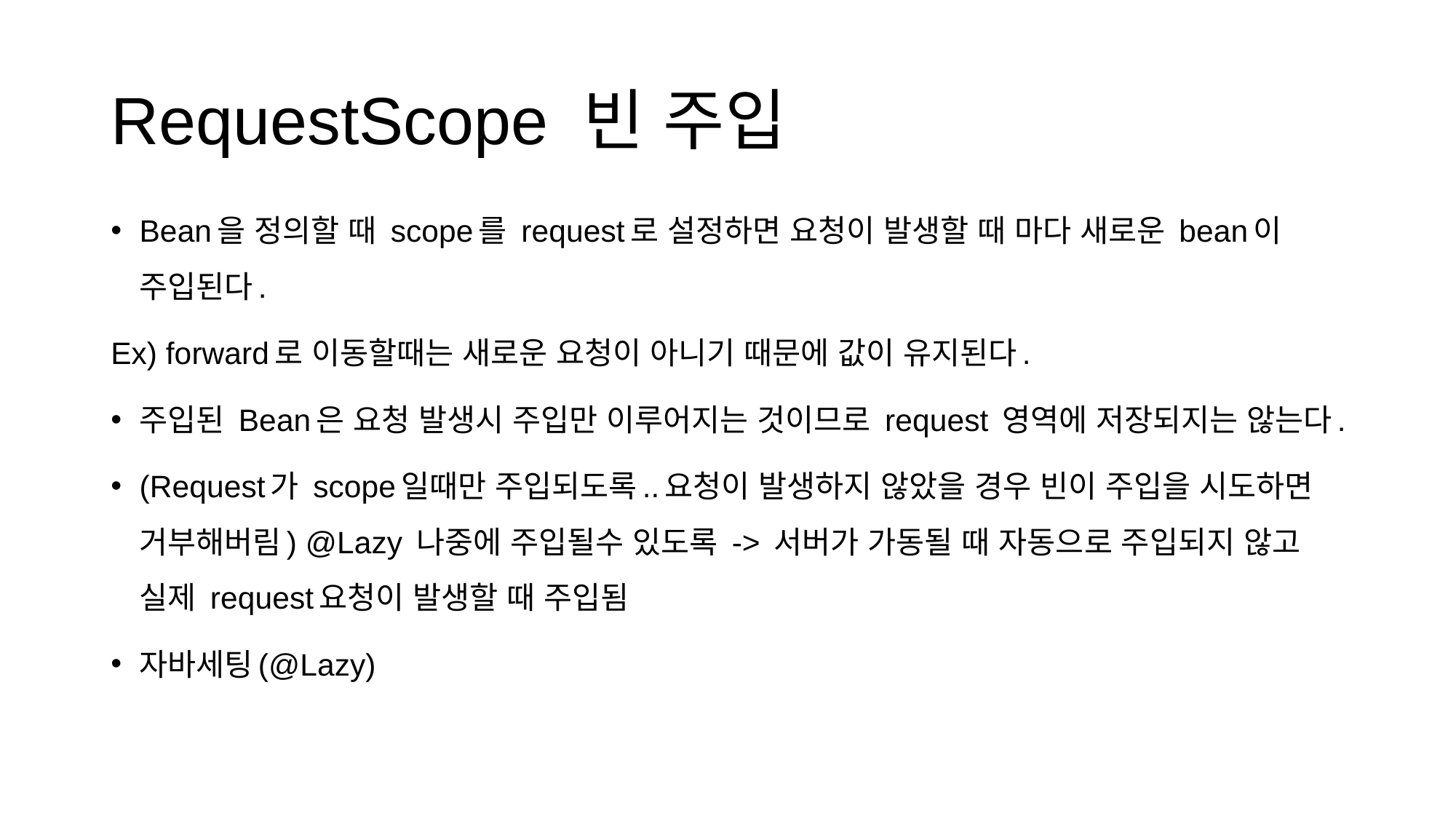

# RequestScope 빈 주입
Bean을 정의할 때 scope를 request로 설정하면 요청이 발생할 때 마다 새로운 bean이 주입된다.
Ex) forward로 이동할때는 새로운 요청이 아니기 때문에 값이 유지된다.
주입된 Bean은 요청 발생시 주입만 이루어지는 것이므로 request 영역에 저장되지는 않는다.
(Request가 scope일때만 주입되도록..요청이 발생하지 않았을 경우 빈이 주입을 시도하면 거부해버림) @Lazy 나중에 주입될수 있도록 -> 서버가 가동될 때 자동으로 주입되지 않고 실제 request요청이 발생할 때 주입됨
자바세팅(@Lazy)